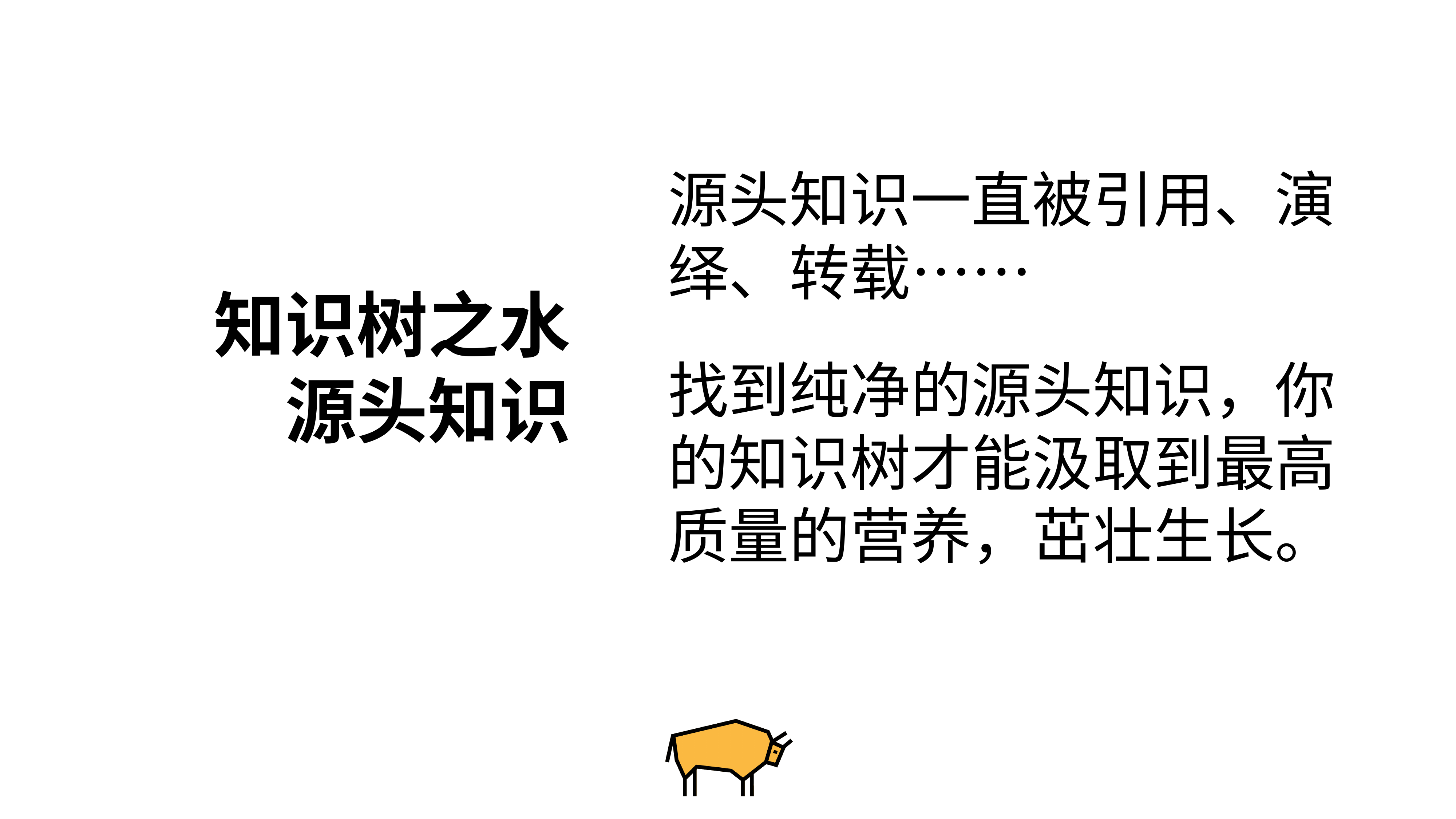

源头知识一直被引用、演绎、转载……
找到纯净的源头知识，你的知识树才能汲取到最高质量的营养，茁壮生长。
# 知识树之水 源头知识